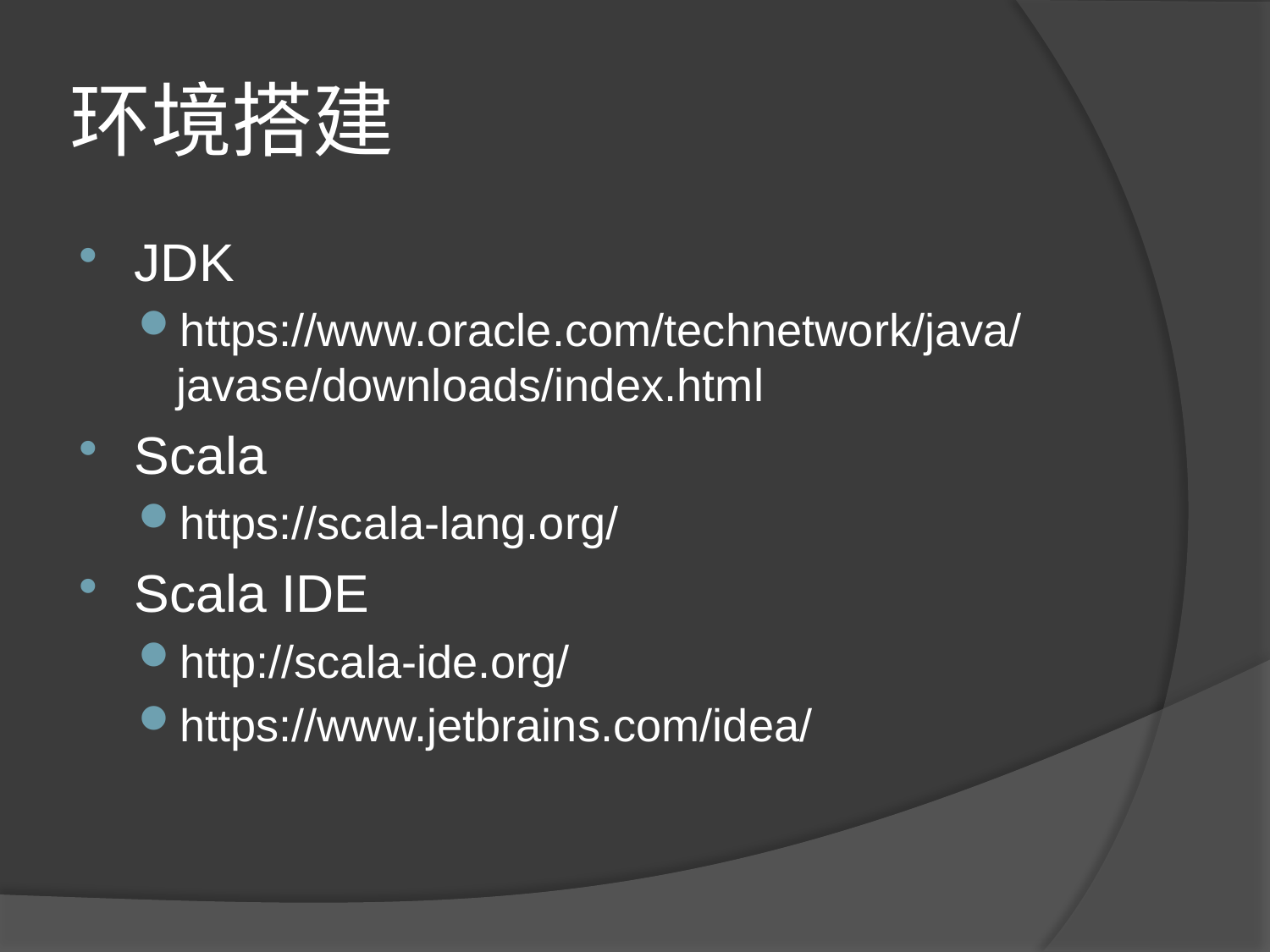

# 环境搭建
JDK
https://www.oracle.com/technetwork/java/javase/downloads/index.html
Scala
https://scala-lang.org/
Scala IDE
http://scala-ide.org/
https://www.jetbrains.com/idea/